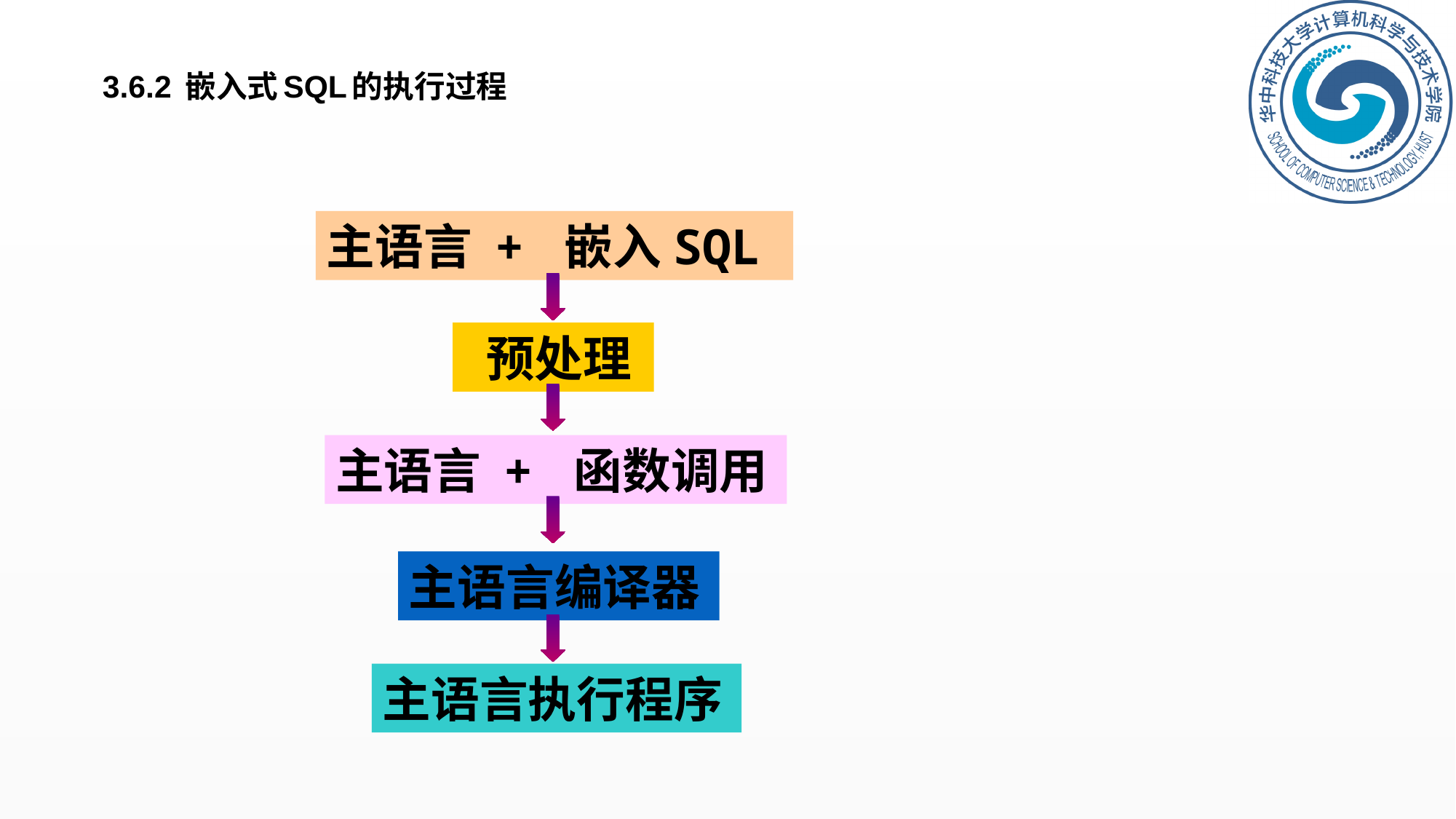

# 3.6.2 嵌入式SQL的执行过程
主语言 + 嵌入SQL

 预处理

主语言 + 函数调用

主语言编译器

主语言执行程序